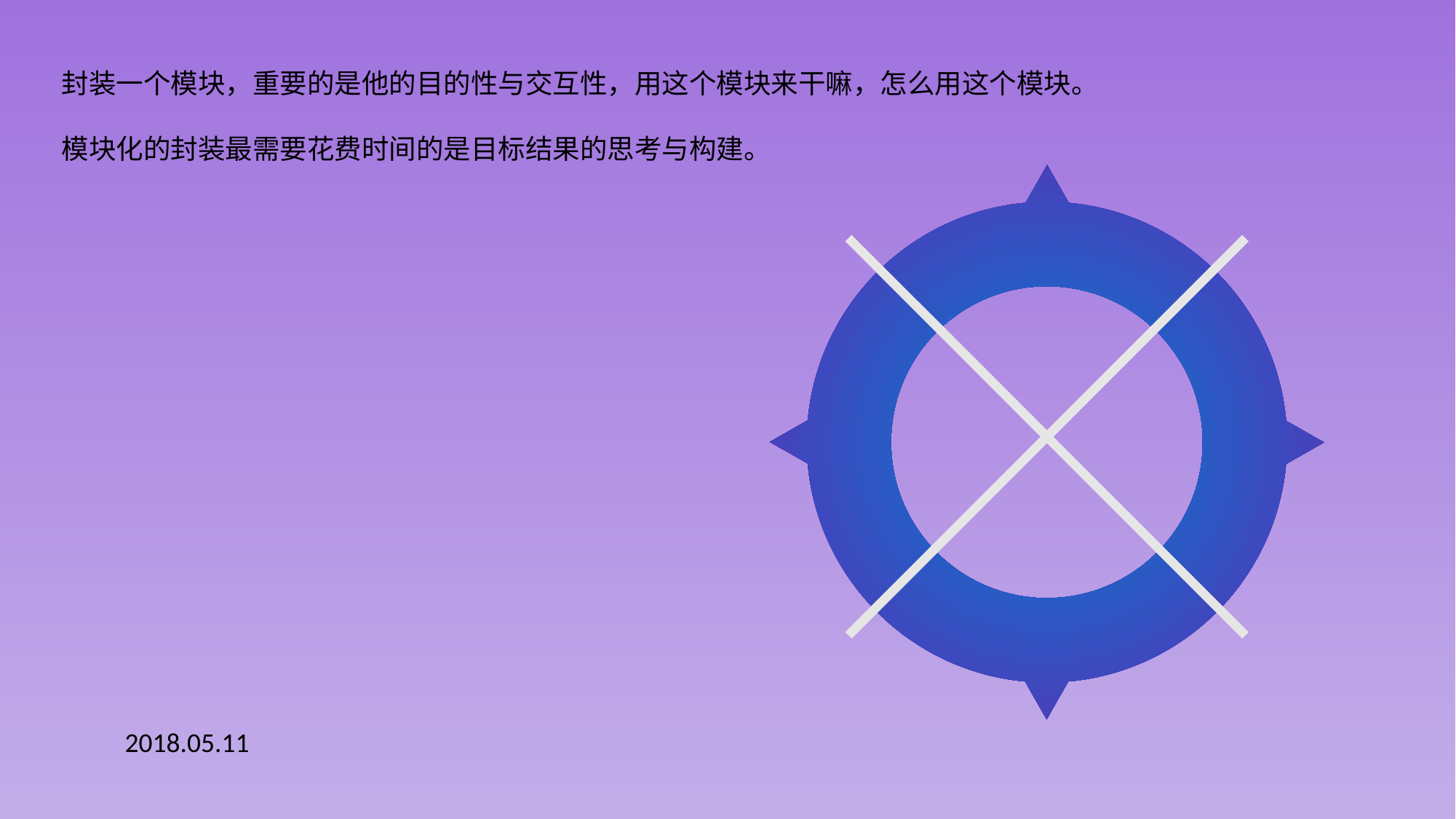

封装一个模块，重要的是他的目的性与交互性，用这个模块来干嘛，怎么用这个模块。

模块化的封装最需要花费时间的是目标结果的思考与构建。

2018.05.11